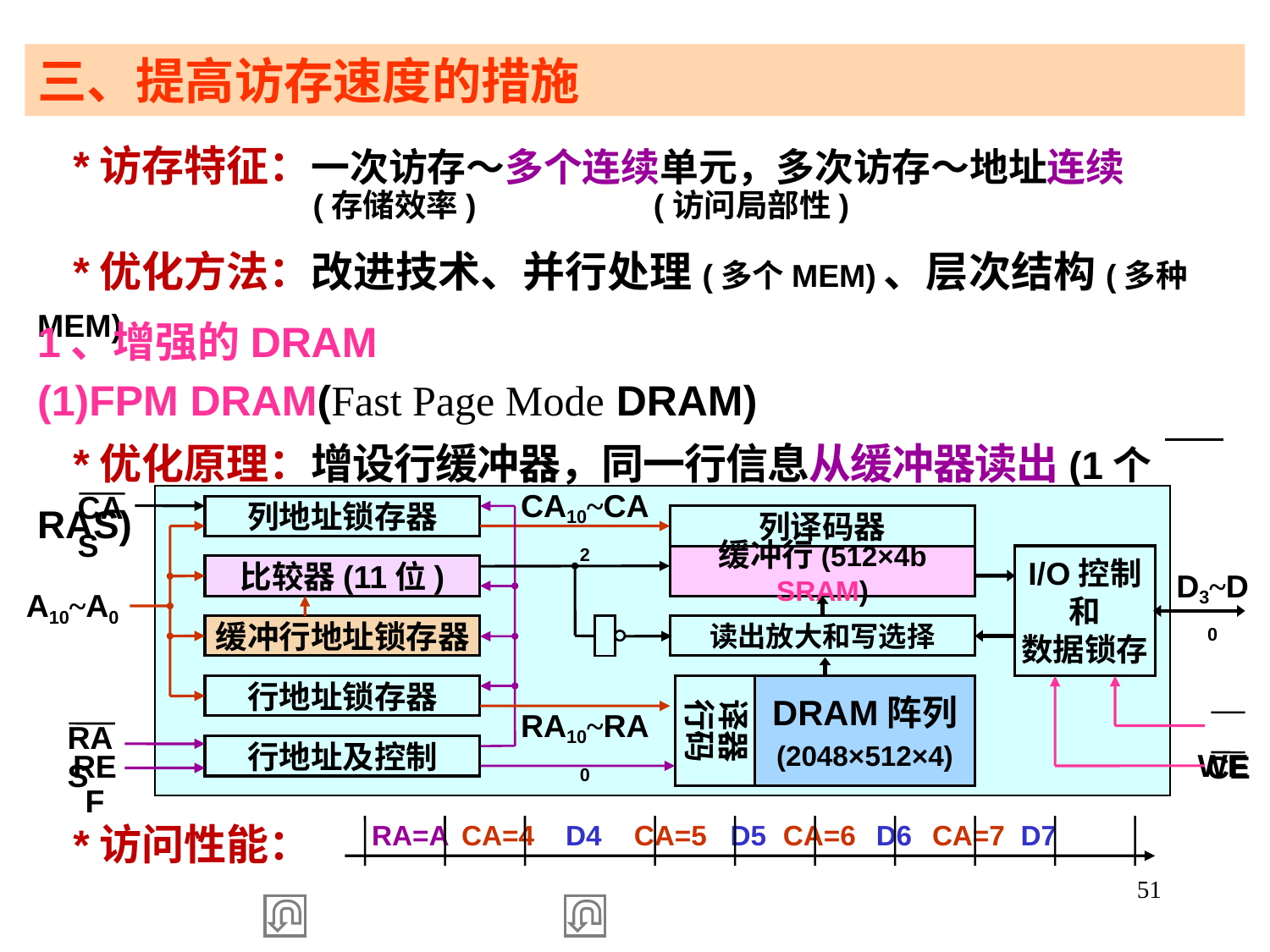

三、提高访存速度的措施
   *访存特征：一次访存～多个连续单元，多次访存～地址连续
                               (存储效率)                    (访问局部性)
   *优化方法：改进技术、并行处理(多个MEM)、层次结构(多种MEM)
1、增强的DRAM
(1)FPM DRAM(Fast Page Mode DRAM)
   *优化原理：增设行缓冲器，同一行信息从缓冲器读出(1个RAS)
CAS

CA10~CA2

列地址锁存器

列译码器

I/O控制
和
数据锁存
缓冲行(512×4b SRAM)
比较器(11位)

D3~D0

A10~A0

缓冲行地址锁存器
读出放大和写选择

DRAM阵列
(2048×512×4)
行地址锁存器

译器
行码

 WE

RA10~RA0
RAS

行地址及控制

 CE

REF

   *访问性能：

 RA=A  CA=4    D4     CA=5   D5   CA=6   D6   CA=7  D7

51